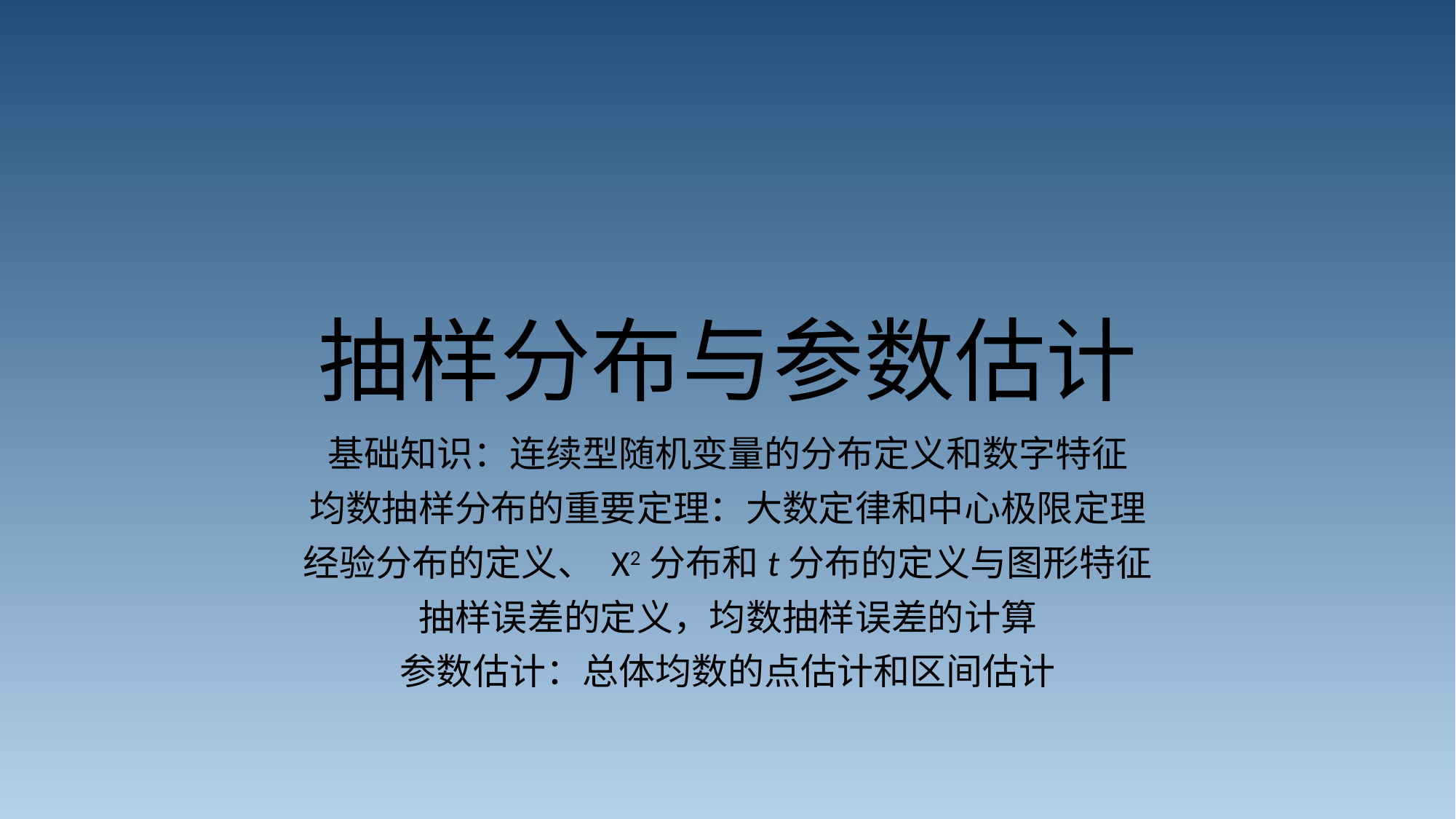

# 抽样分布与参数估计
基础知识：连续型随机变量的分布定义和数字特征
均数抽样分布的重要定理：大数定律和中心极限定理
经验分布的定义、 Χ2分布和t分布的定义与图形特征
抽样误差的定义，均数抽样误差的计算
参数估计：总体均数的点估计和区间估计